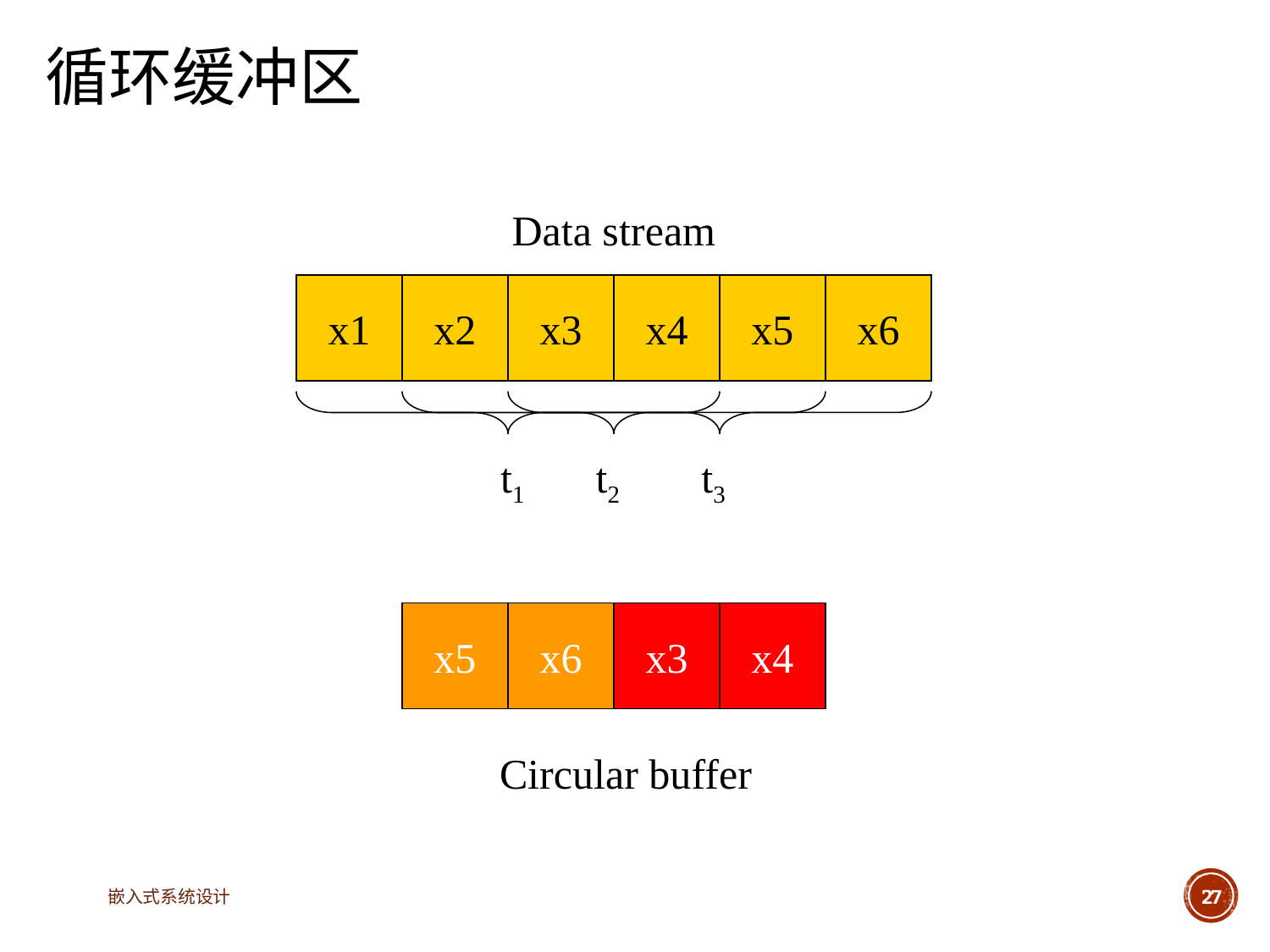

# 循环缓冲区
Data stream
x1
x2
x3
x4
x5
x6

t1

t2

t3
x1
x5
x2
x6
x3
x4
Circular buffer
嵌入式系统设计
27